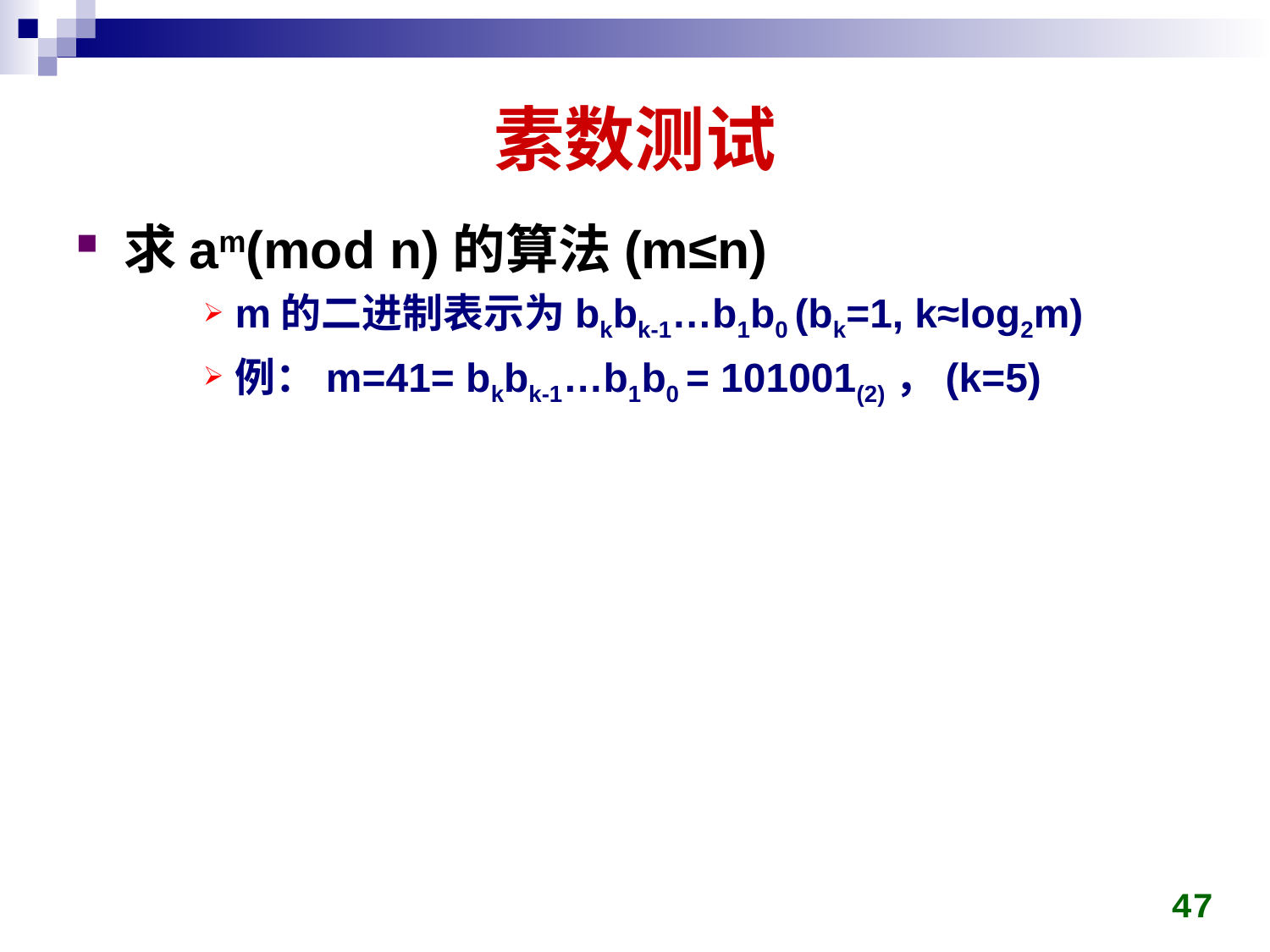

# 素数测试
求am(mod n)的算法(m≤n)
m的二进制表示为bkbk-1…b1b0 (bk=1, k≈log2m)
例：m=41= bkbk-1…b1b0 = 101001(2)，(k=5)
47